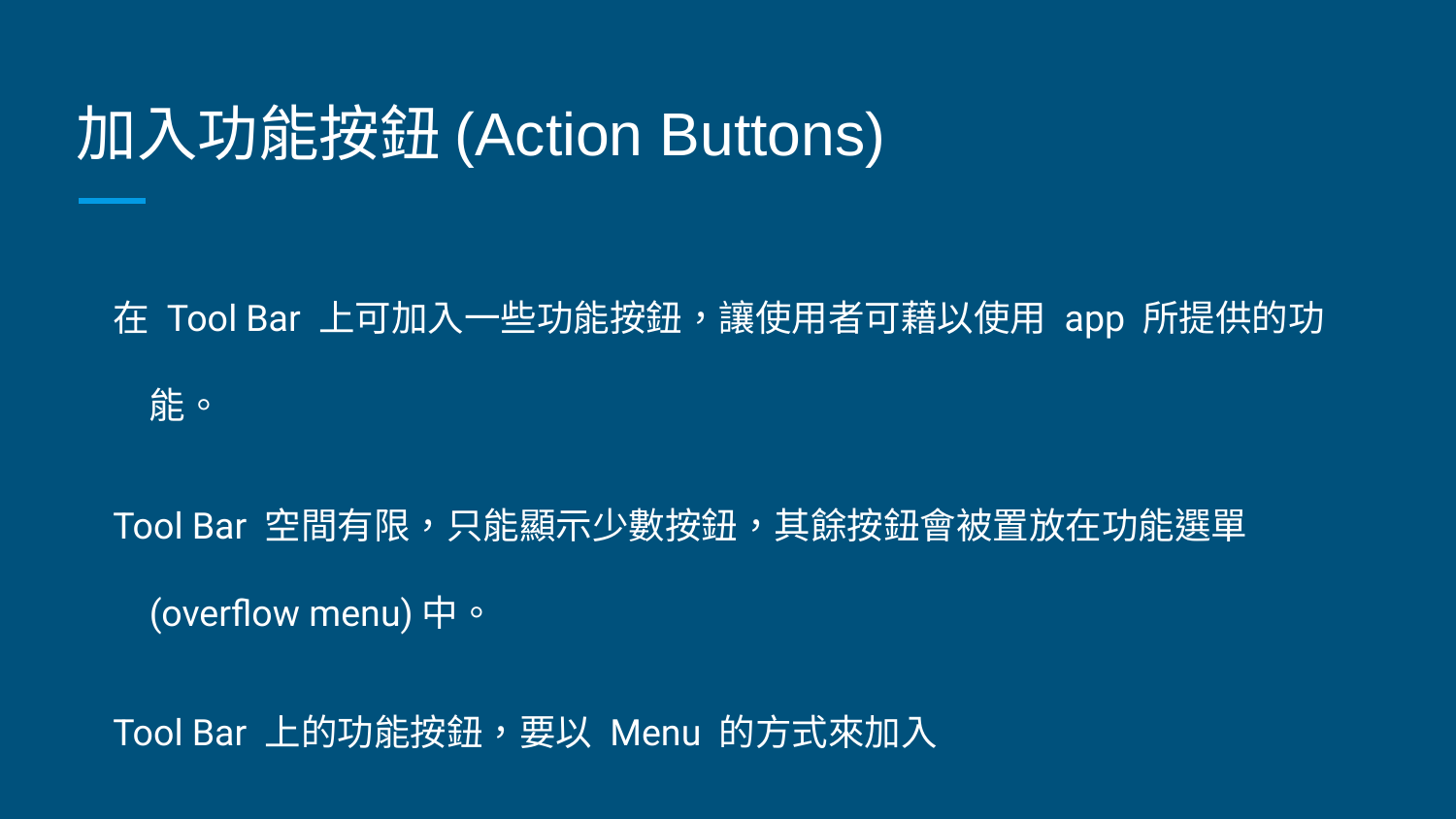

# 加入功能按鈕(Action Buttons)
在 Tool Bar 上可加入一些功能按鈕，讓使用者可藉以使用 app 所提供的功能。
Tool Bar 空間有限，只能顯示少數按鈕，其餘按鈕會被置放在功能選單(overflow menu)中。
Tool Bar 上的功能按鈕，要以 Menu 的方式來加入